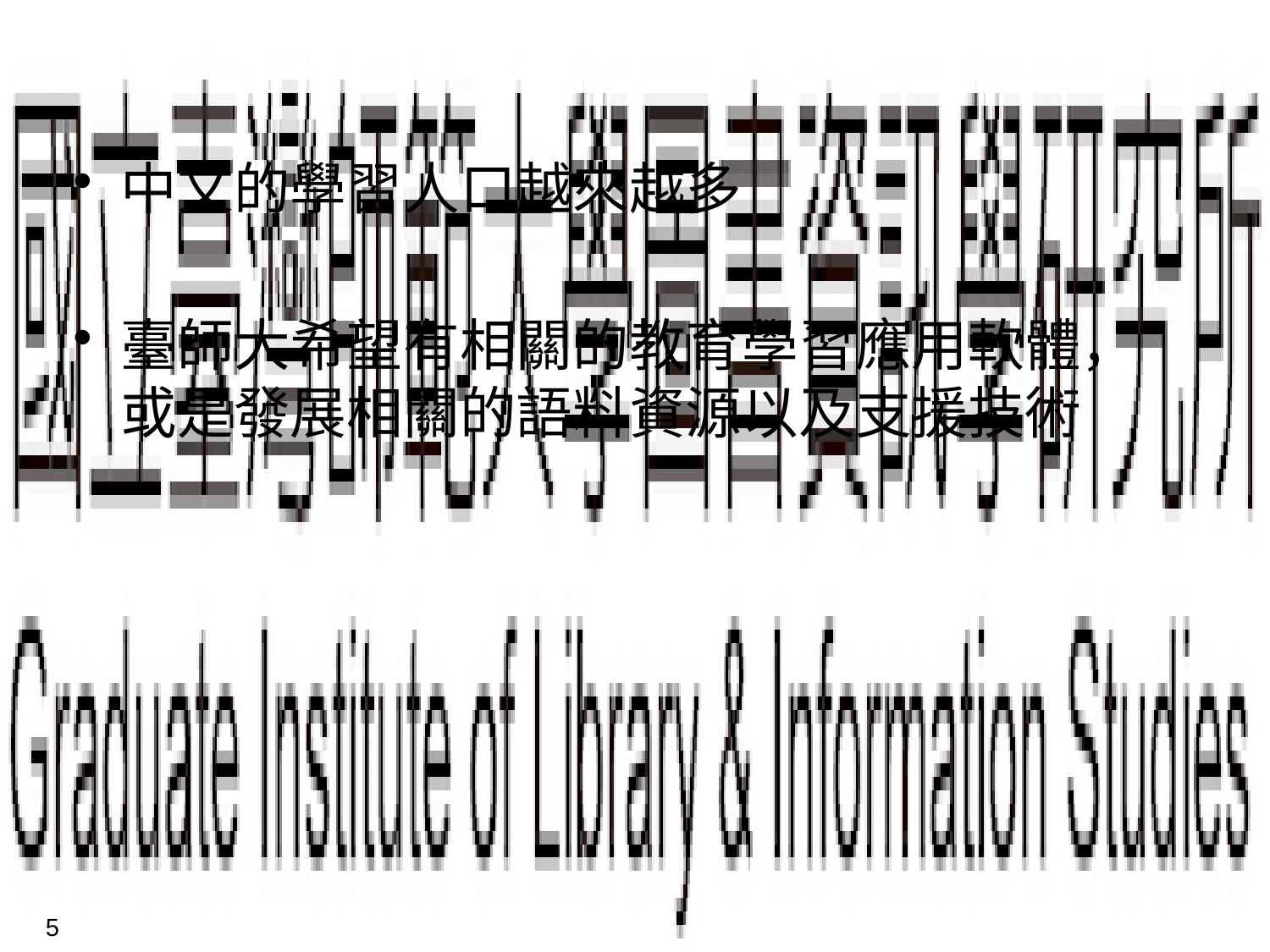

#
中文的學習人口越來越多

臺師大希望有相關的教育學習應用軟體，
或是發展相關的語料資源以及支援技術
5